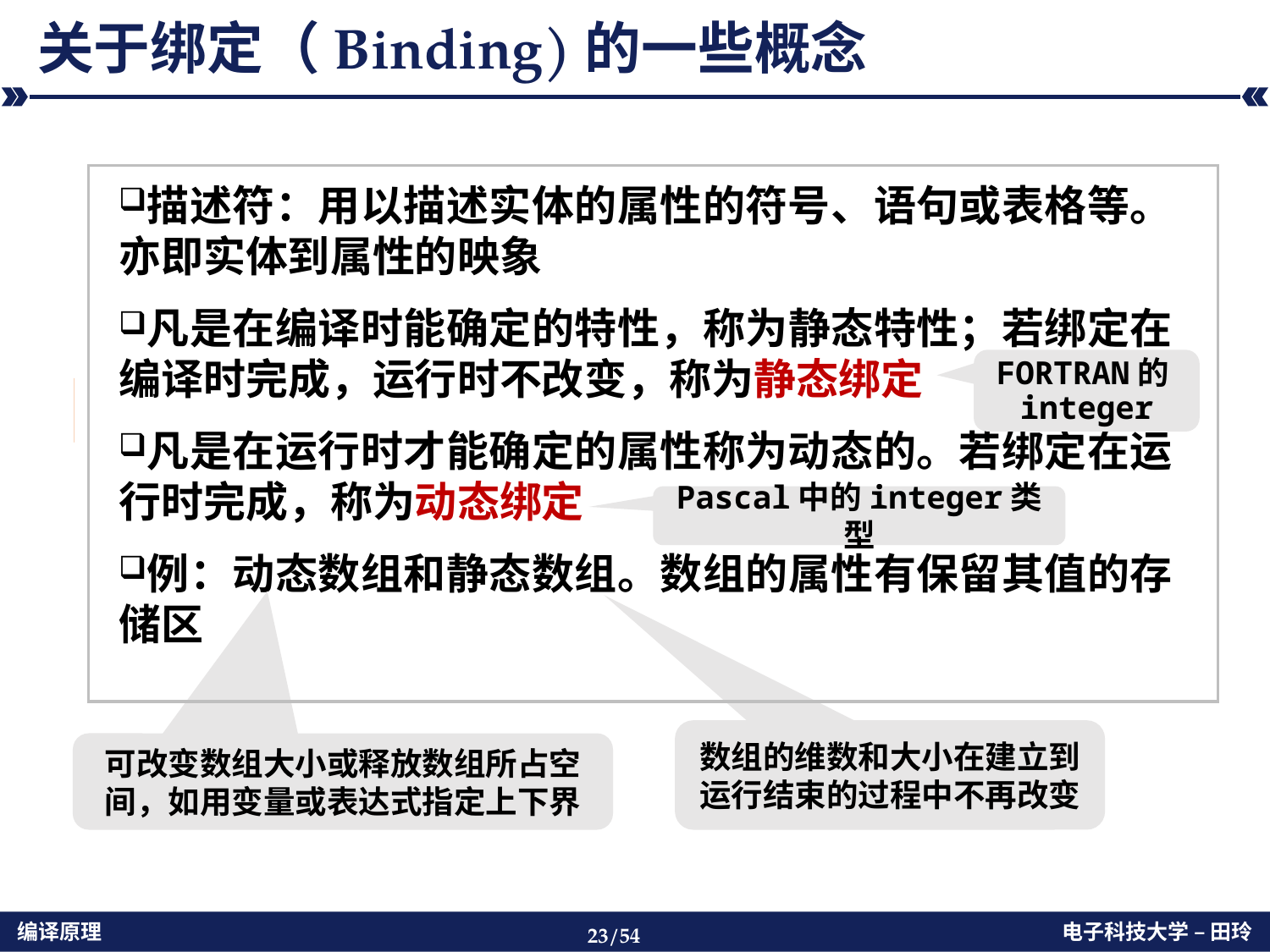

# 关于绑定（Binding)的一些概念

描述符：用以描述实体的属性的符号、语句或表格等。亦即实体到属性的映象
凡是在编译时能确定的特性，称为静态特性；若绑定在编译时完成，运行时不改变，称为静态绑定
凡是在运行时才能确定的属性称为动态的。若绑定在运行时完成，称为动态绑定
例：动态数组和静态数组。数组的属性有保留其值的存储区

FORTRAN的integer

Pascal中的integer类型
数组的维数和大小在建立到运行结束的过程中不再改变
可改变数组大小或释放数组所占空间，如用变量或表达式指定上下界